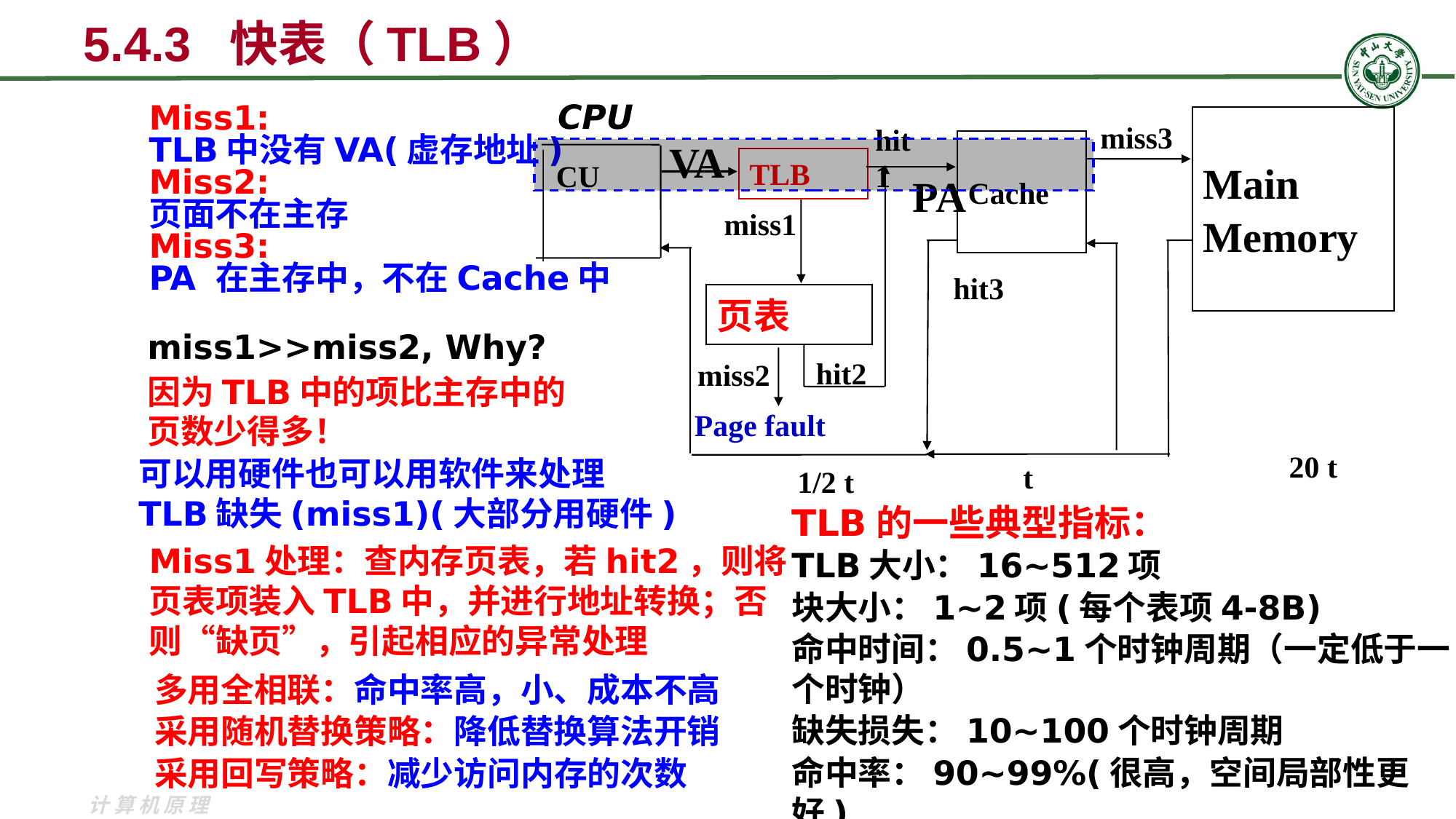

5.4.3  快表（TLB）
CPU

Miss1:
TLB中没有VA(虚存地址)
Miss2:
页面不在主存
Miss3:
PA 在主存中，不在Cache中
Main
Memory
miss3

hit1

Cache
VA

TLB

CU

hit2

PA

miss1

hit3

页表
miss1>>miss2, Why?

miss2
Page fault
因为TLB中的项比主存中的页数少得多！
20 t
可以用硬件也可以用软件来处理TLB缺失(miss1)(大部分用硬件)
t
1/2 t
TLB的一些典型指标：
TLB大小：16~512项
块大小：1~2项(每个表项4-8B)
命中时间：0.5~1个时钟周期（一定低于一个时钟）
缺失损失：10~100个时钟周期
命中率：90~99%(很高，空间局部性更好)
Miss1处理：查内存页表，若hit2，则将页表项装入TLB中，并进行地址转换；否则“缺页”，引起相应的异常处理
多用全相联：命中率高，小、成本不高
采用随机替换策略：降低替换算法开销
采用回写策略：减少访问内存的次数